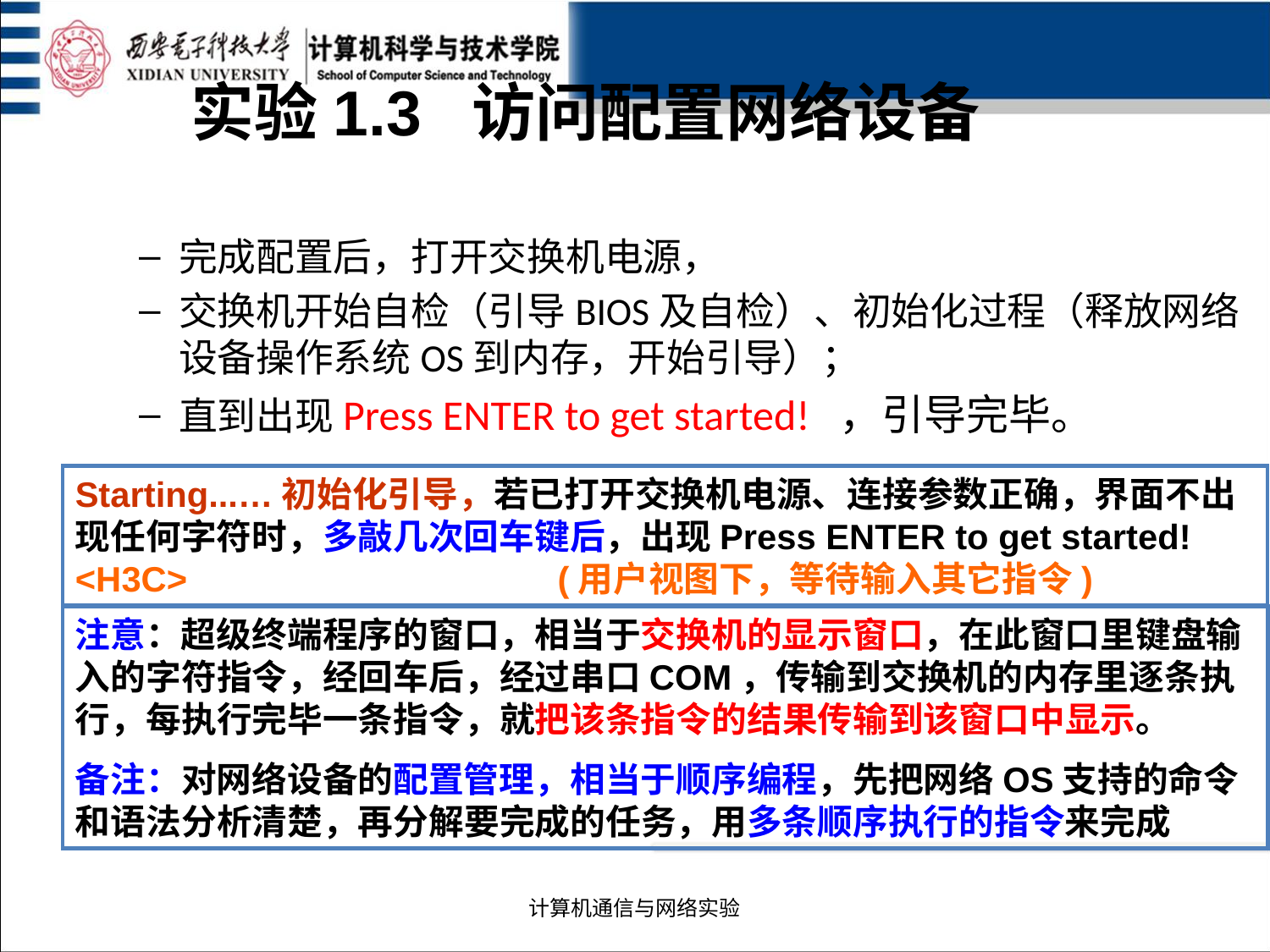

实验1.3  访问配置网络设备
完成配置后，打开交换机电源，
交换机开始自检（引导BIOS及自检）、初始化过程（释放网络设备操作系统OS到内存，开始引导）；
直到出现Press ENTER to get started!  ，引导完毕。

Starting...…初始化引导，若已打开交换机电源、连接参数正确，界面不出现任何字符时，多敲几次回车键后，出现Press ENTER to get started!  <H3C>                                      (用户视图下，等待输入其它指令)
注意：超级终端程序的窗口，相当于交换机的显示窗口，在此窗口里键盘输入的字符指令，经回车后，经过串口COM，传输到交换机的内存里逐条执行，每执行完毕一条指令，就把该条指令的结果传输到该窗口中显示。
备注：对网络设备的配置管理，相当于顺序编程，先把网络OS支持的命令和语法分析清楚，再分解要完成的任务，用多条顺序执行的指令来完成
计算机通信与网络实验